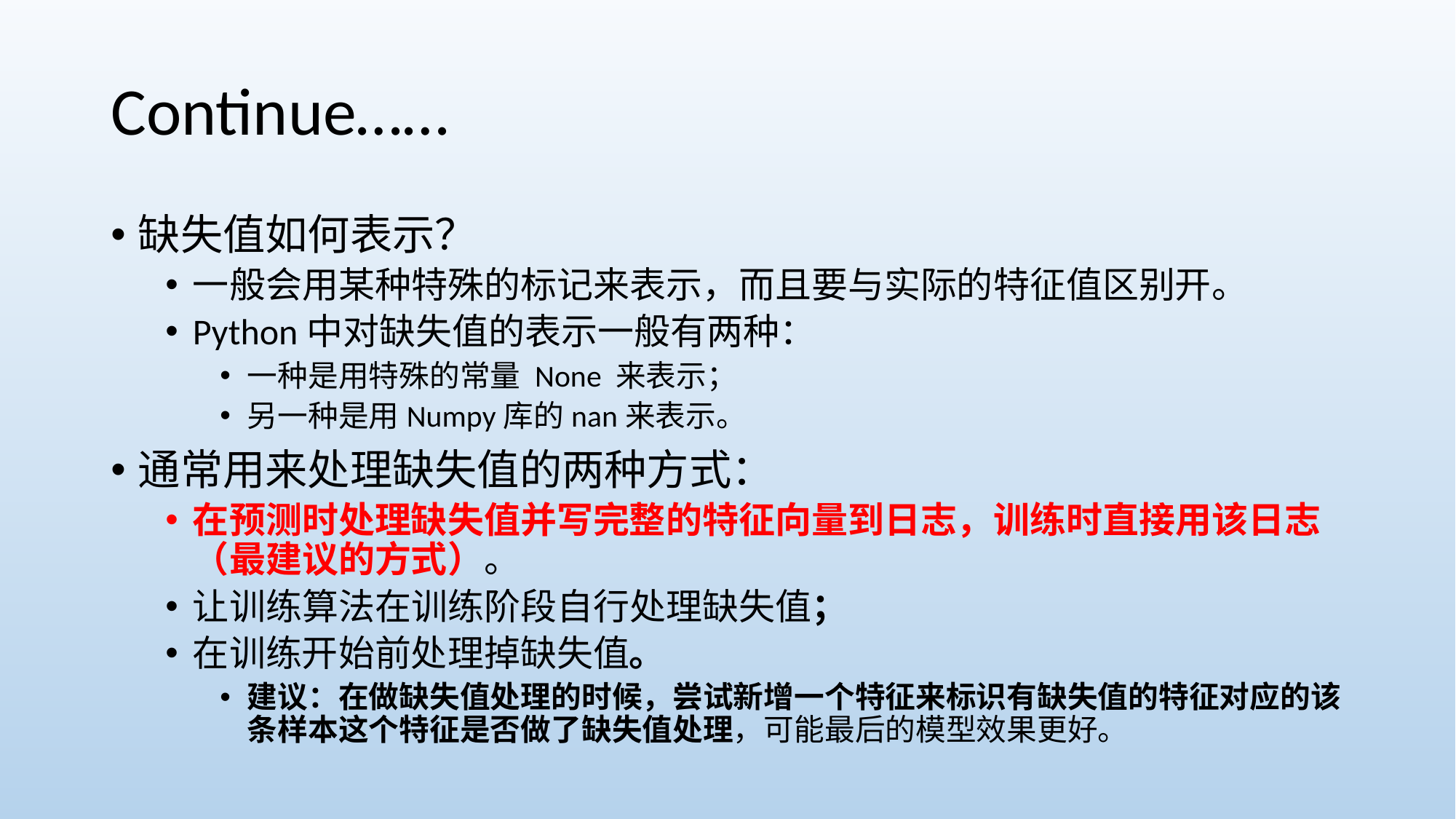

# Continue……
缺失值如何表示？
一般会用某种特殊的标记来表示，而且要与实际的特征值区别开。
Python中对缺失值的表示一般有两种：
一种是用特殊的常量 None 来表示；
另一种是用Numpy库的nan来表示。
通常用来处理缺失值的两种方式：
在预测时处理缺失值并写完整的特征向量到日志，训练时直接用该日志（最建议的方式）。
让训练算法在训练阶段自行处理缺失值；
在训练开始前处理掉缺失值。
建议：在做缺失值处理的时候，尝试新增一个特征来标识有缺失值的特征对应的该条样本这个特征是否做了缺失值处理，可能最后的模型效果更好。